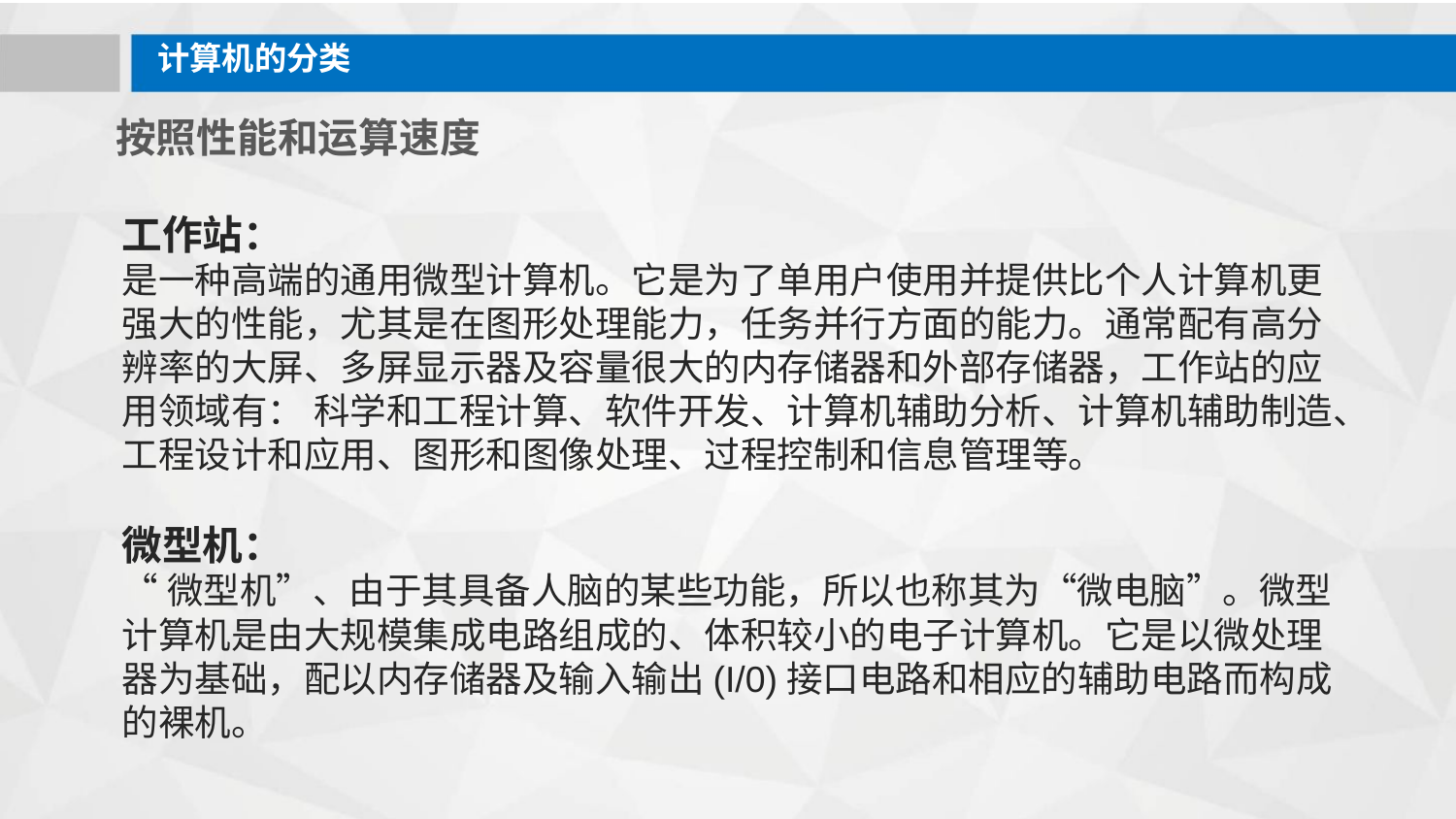

计算机的分类
按照性能和运算速度
工作站：
是一种高端的通用微型计算机。它是为了单用户使用并提供比个人计算机更
强大的性能，尤其是在图形处理能力，任务并行方面的能力。通常配有高分
辨率的大屏、多屏显示器及容量很大的内存储器和外部存储器，工作站的应
用领域有： 科学和工程计算、软件开发、计算机辅助分析、计算机辅助制造、
工程设计和应用、图形和图像处理、过程控制和信息管理等。
微型机：
“微型机”、由于其具备人脑的某些功能，所以也称其为“微电脑”。微型
计算机是由大规模集成电路组成的、体积较小的电子计算机。它是以微处理
器为基础，配以内存储器及输入输出(I/0)接口电路和相应的辅助电路而构成
的裸机。